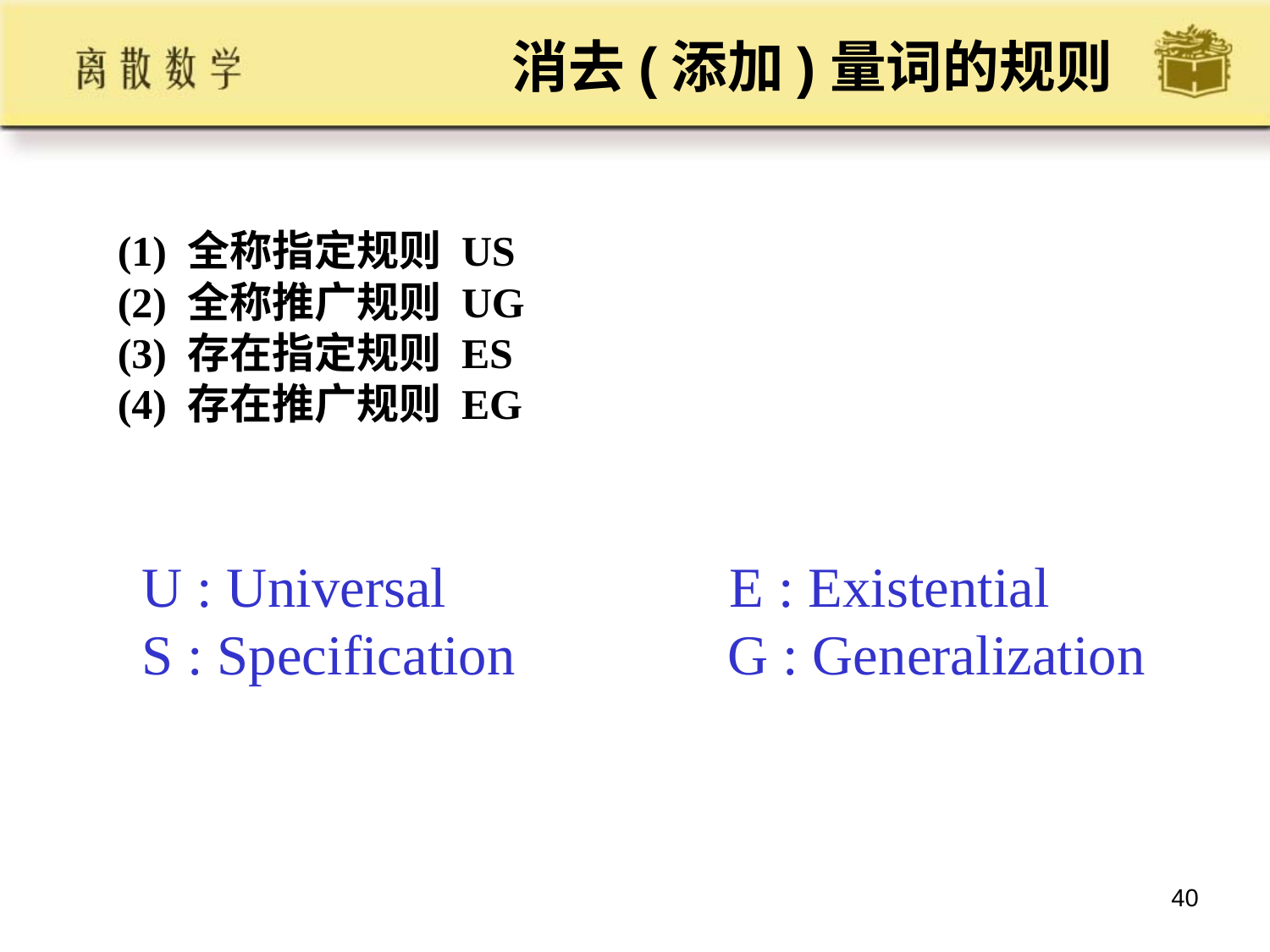

# 消去(添加)量词的规则
(1) 全称指定规则 US
(2) 全称推广规则 UG
(3) 存在指定规则 ES
(4) 存在推广规则 EG
U : Universal                    E : Existential
S : Specification               G : Generalization
40